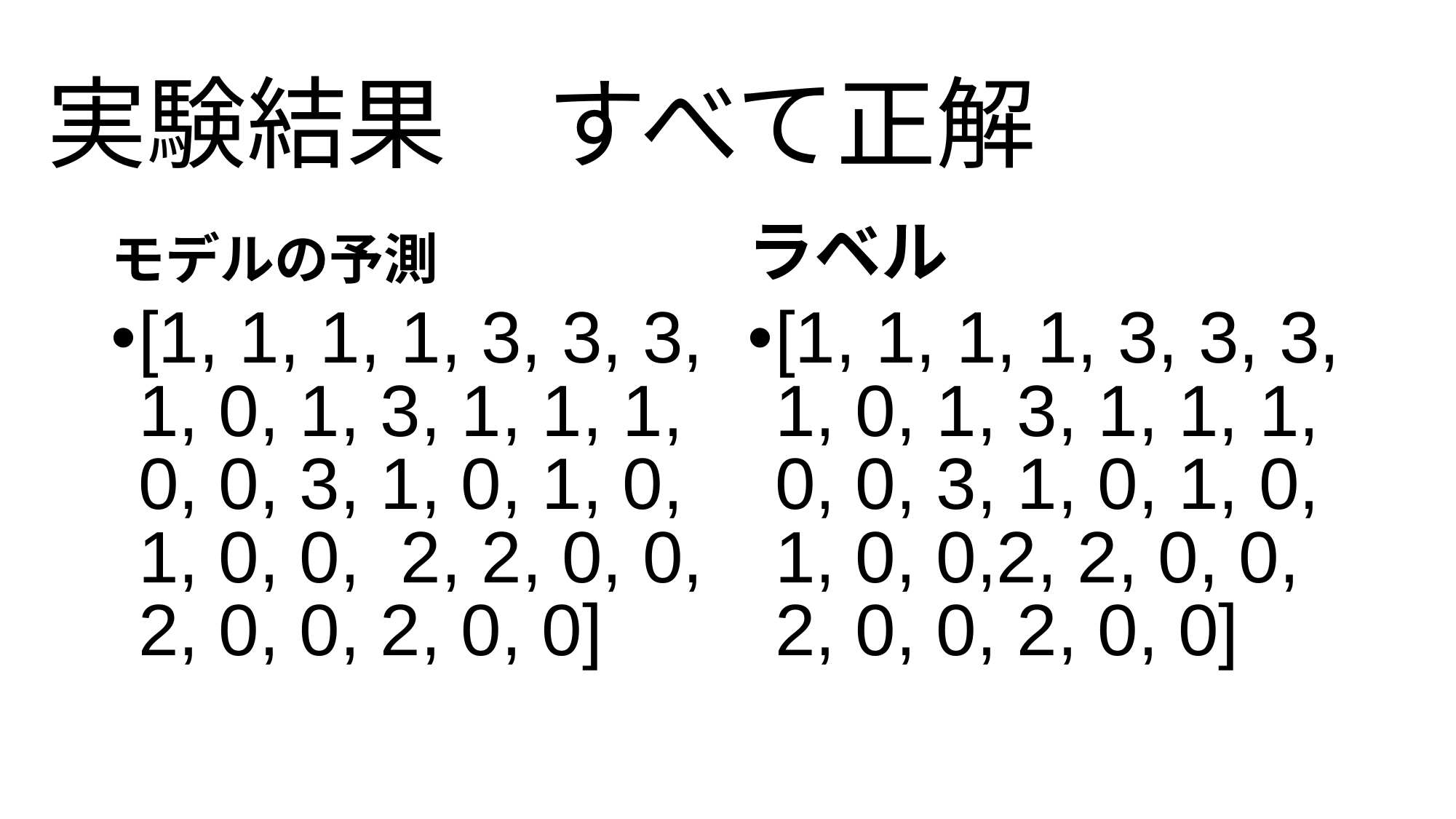

# 実験結果　すべて正解
モデルの予測
ラベル
[1, 1, 1, 1, 3, 3, 3, 1, 0, 1, 3, 1, 1, 1, 0, 0, 3, 1, 0, 1, 0, 1, 0, 0,  2, 2, 0, 0, 2, 0, 0, 2, 0, 0]
[1, 1, 1, 1, 3, 3, 3, 1, 0, 1, 3, 1, 1, 1, 0, 0, 3, 1, 0, 1, 0, 1, 0, 0,2, 2, 0, 0, 2, 0, 0, 2, 0, 0]